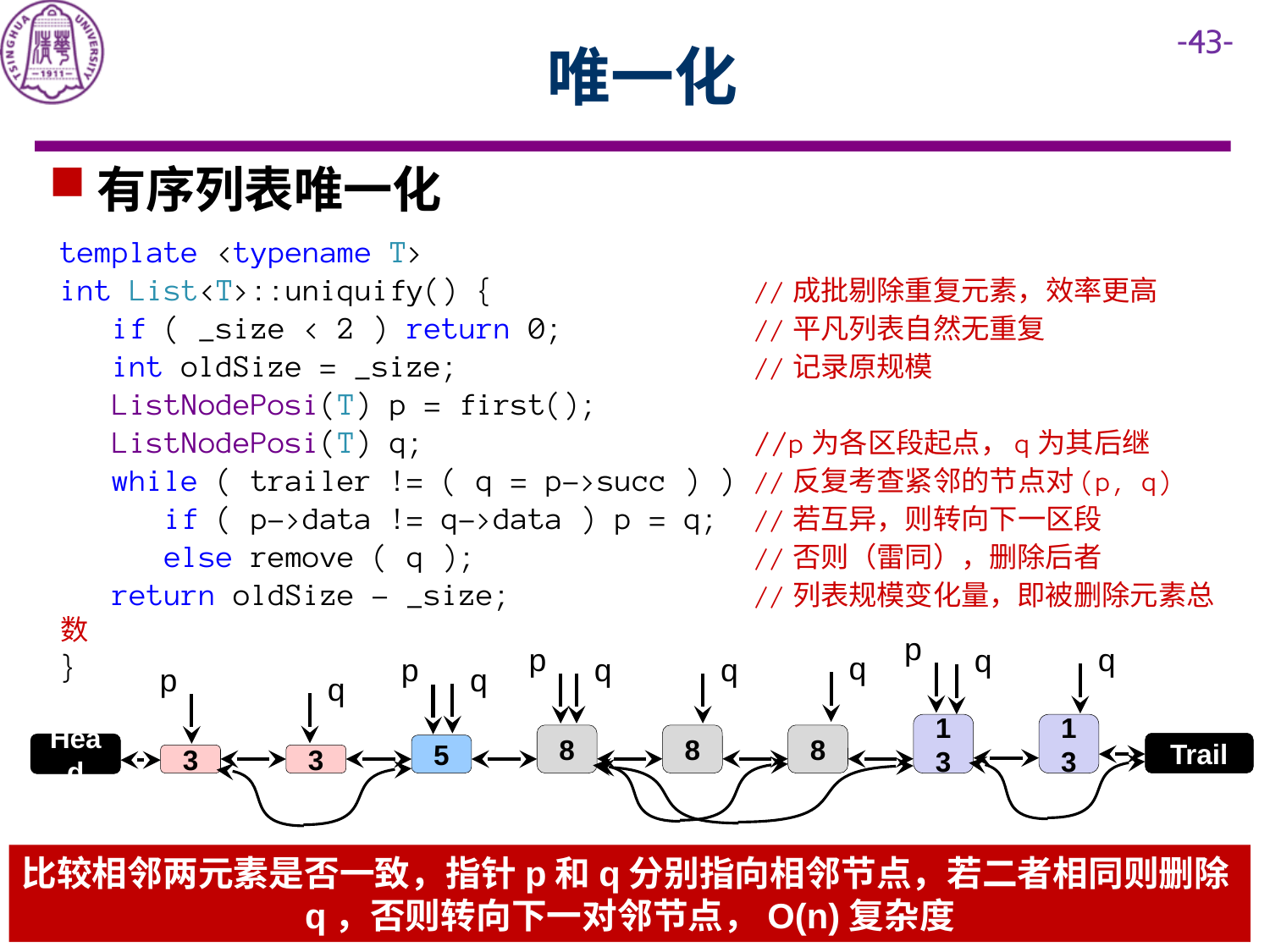

# 唯一化
有序列表唯一化
template <typename T>
int List<T>::uniquify() {               //成批剔除重复元素，效率更高
   if ( _size < 2 ) return 0;           //平凡列表自然无重复
   int oldSize = _size;                 //记录原规模
   ListNodePosi(T) p = first();
   ListNodePosi(T) q;                   //p为各区段起点，q为其后继
   while ( trailer != ( q = p->succ ) ) //反复考查紧邻的节点对(p, q)
      if ( p->data != q->data ) p = q;  //若互异，则转向下一区段
      else remove ( q );                //否则（雷同），删除后者
   return oldSize - _size;              //列表规模变化量，即被删除元素总数
}
p
p
q
q
q
q
q
p
p
q
q
13
13
8
8
8
Trail
Head
5
3
3
比较相邻两元素是否一致，指针p和q分别指向相邻节点，若二者相同则删除q，否则转向下一对邻节点，O(n)复杂度